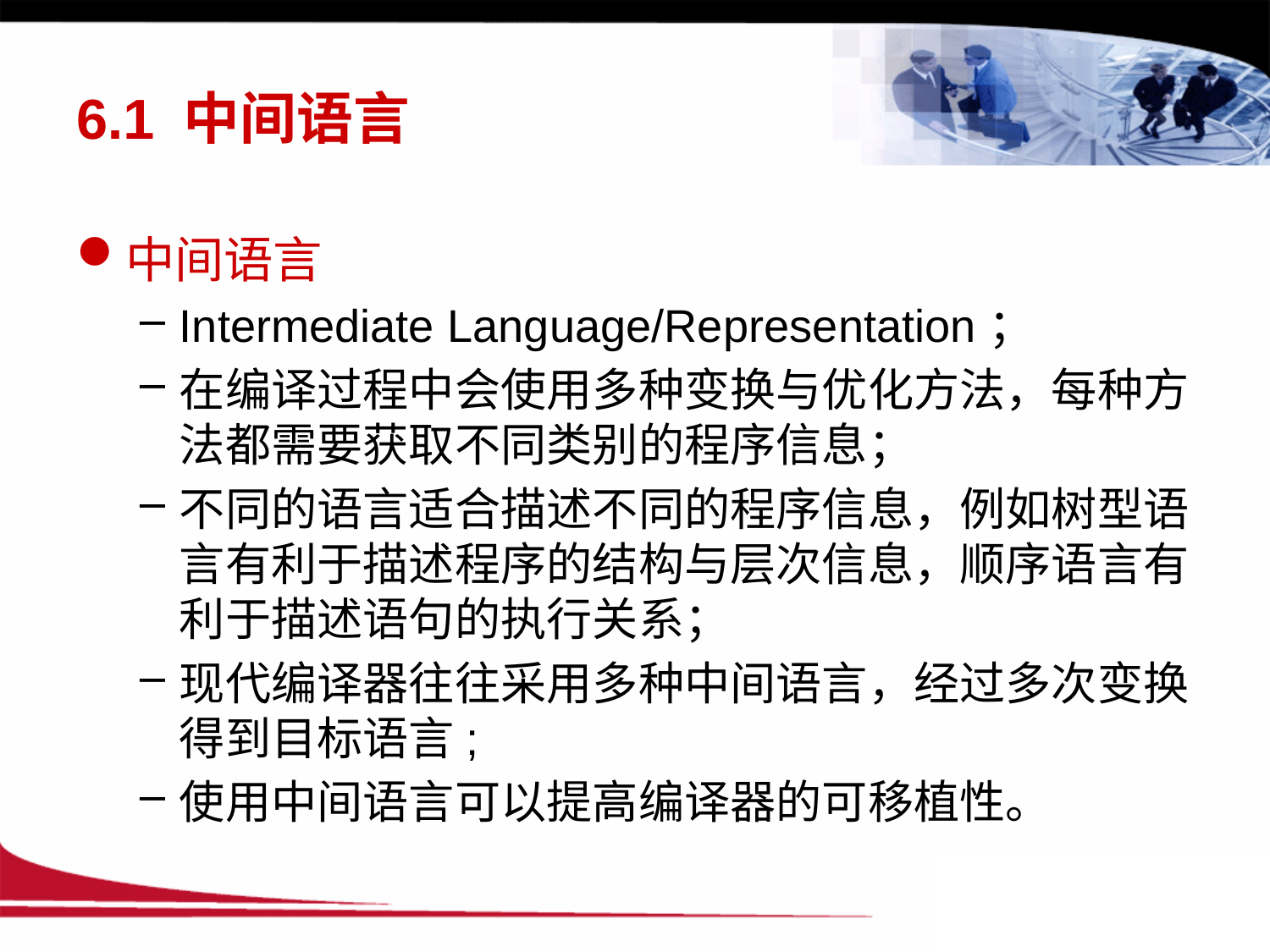

# 6.1 中间语言
中间语言
Intermediate Language/Representation；
在编译过程中会使用多种变换与优化方法，每种方法都需要获取不同类别的程序信息；
不同的语言适合描述不同的程序信息，例如树型语言有利于描述程序的结构与层次信息，顺序语言有利于描述语句的执行关系；
现代编译器往往采用多种中间语言，经过多次变换得到目标语言;
使用中间语言可以提高编译器的可移植性。